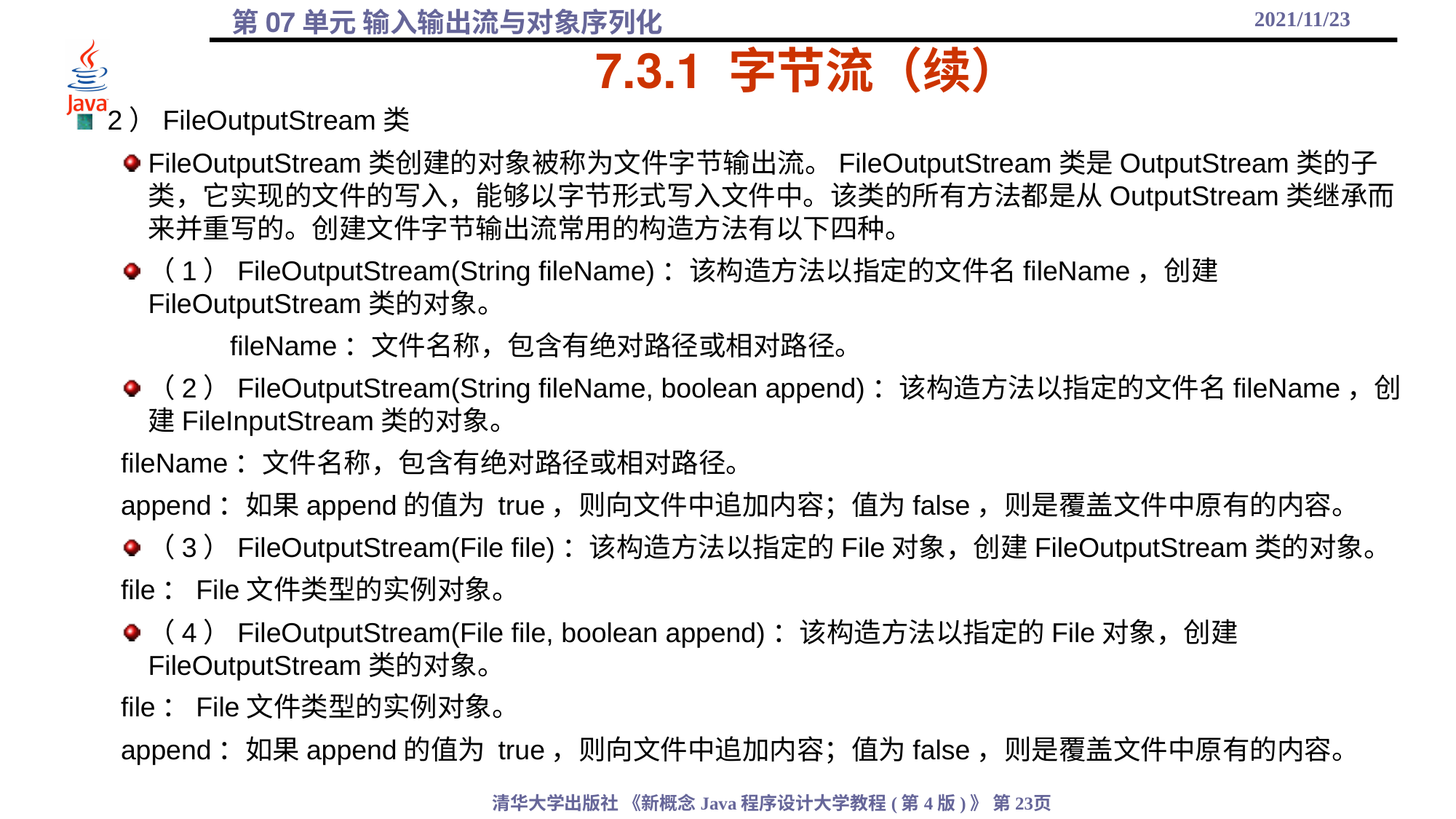

2021/11/23
# 7.3.1 字节流（续）
2）FileOutputStream类
FileOutputStream类创建的对象被称为文件字节输出流。FileOutputStream类是OutputStream类的子类，它实现的文件的写入，能够以字节形式写入文件中。该类的所有方法都是从OutputStream类继承而来并重写的。创建文件字节输出流常用的构造方法有以下四种。
（1）FileOutputStream(String fileName)：该构造方法以指定的文件名fileName，创建FileOutputStream类的对象。
	fileName：文件名称，包含有绝对路径或相对路径。
（2）FileOutputStream(String fileName, boolean append)：该构造方法以指定的文件名fileName，创建FileInputStream类的对象。
fileName：文件名称，包含有绝对路径或相对路径。
append：如果append的值为 true，则向文件中追加内容；值为false，则是覆盖文件中原有的内容。
（3）FileOutputStream(File file)：该构造方法以指定的File对象，创建FileOutputStream类的对象。
file：File文件类型的实例对象。
（4）FileOutputStream(File file, boolean append)：该构造方法以指定的File对象，创建FileOutputStream类的对象。
file：File文件类型的实例对象。
append：如果append的值为 true，则向文件中追加内容；值为false，则是覆盖文件中原有的内容。